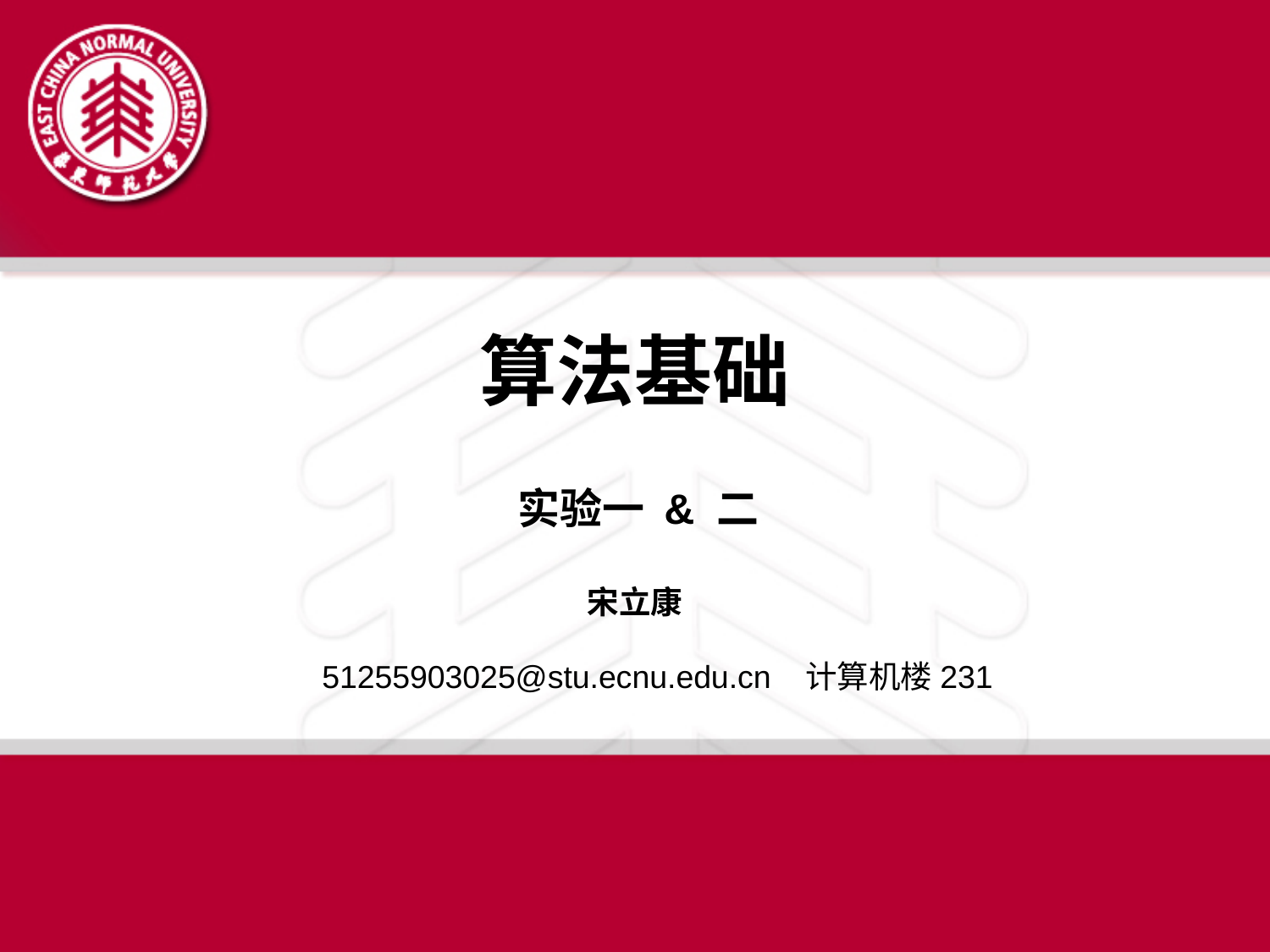

算法基础
实验一 & 二
宋立康

51255903025@stu.ecnu.edu.cn   计算机楼231